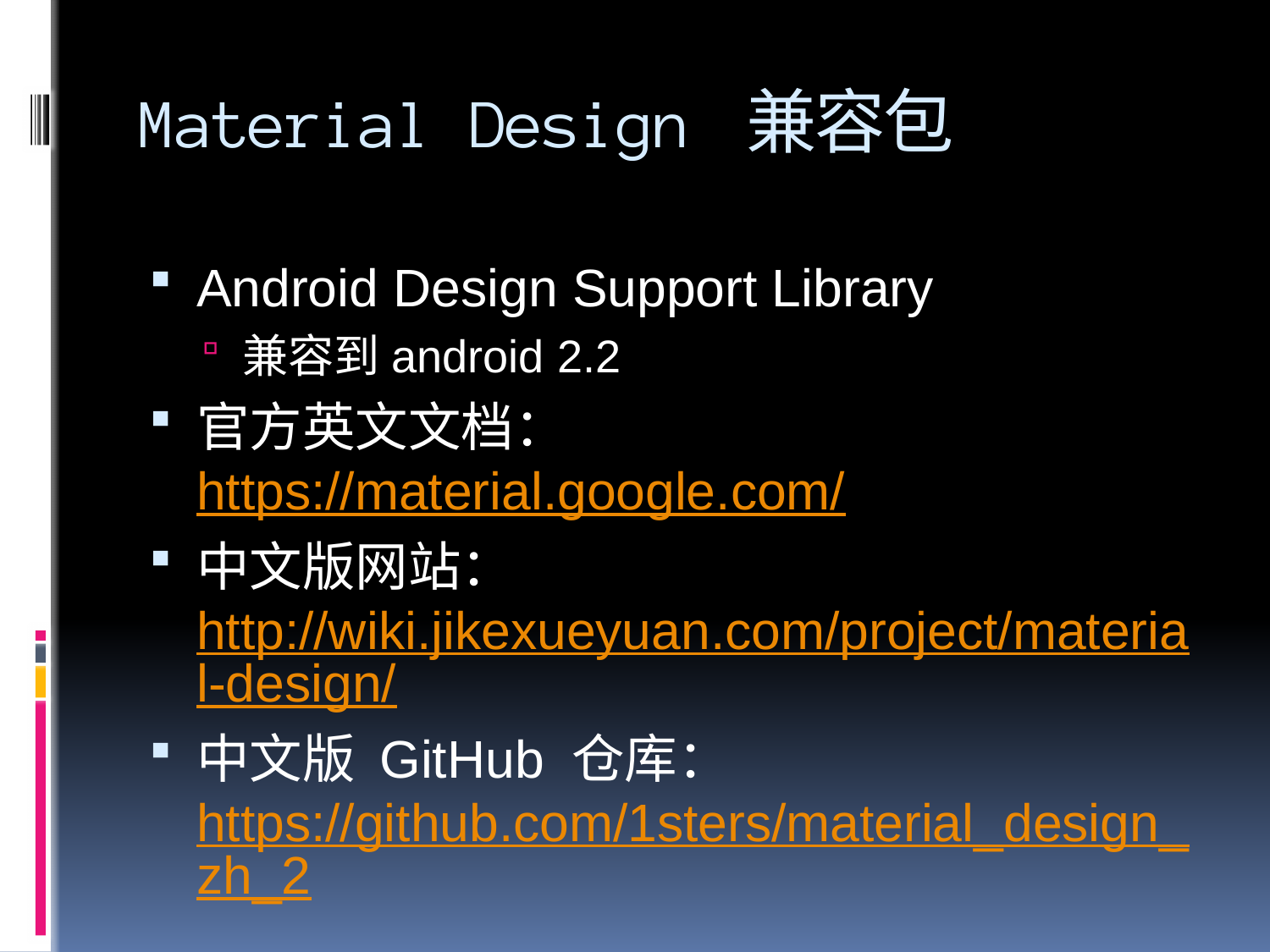

# Material Design 兼容包
Android Design Support Library
兼容到android 2.2
官方英文文档：
https://material.google.com/
中文版网站：
http://wiki.jikexueyuan.com/project/material-design/
中文版 GitHub 仓库：
https://github.com/1sters/material_design_zh_2